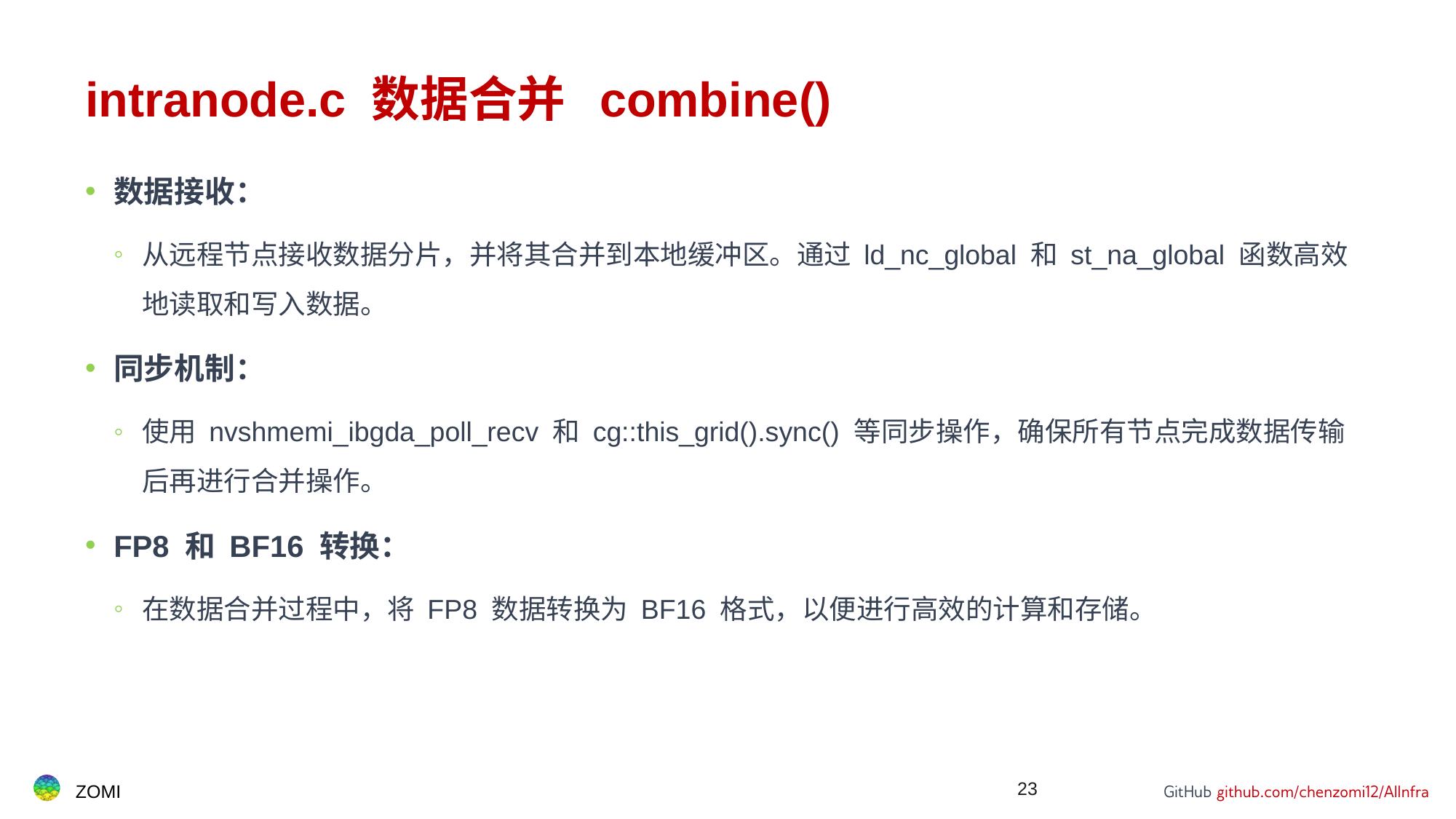

# intranode.c 数据合并  combine()
数据接收：
从远程节点接收数据分片，并将其合并到本地缓冲区。通过 ld_nc_global 和 st_na_global 函数高效地读取和写入数据。
同步机制：
使用 nvshmemi_ibgda_poll_recv 和 cg::this_grid().sync() 等同步操作，确保所有节点完成数据传输后再进行合并操作。
FP8 和 BF16 转换：
在数据合并过程中，将 FP8 数据转换为 BF16 格式，以便进行高效的计算和存储。